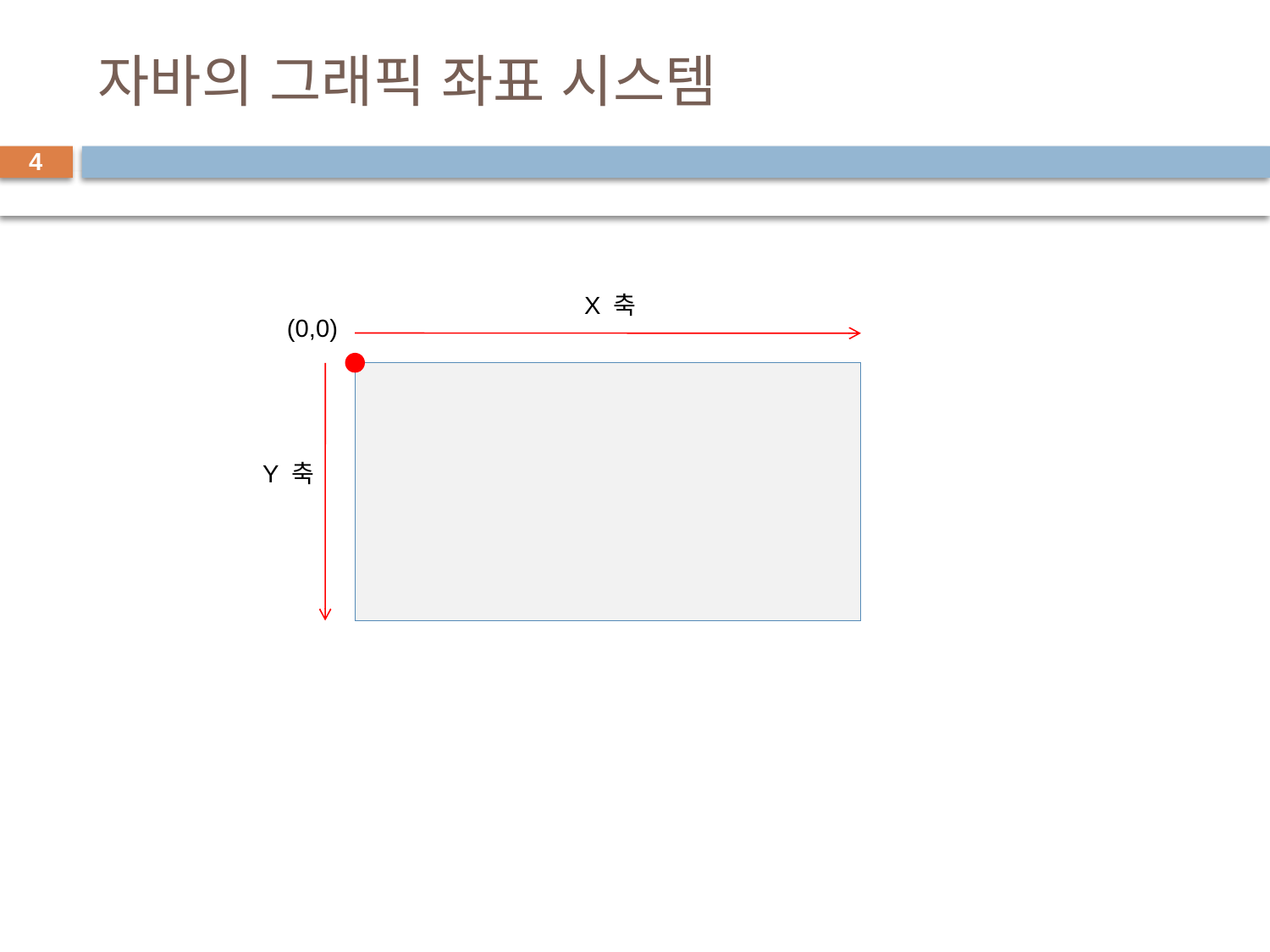

# 자바의 그래픽 좌표 시스템
4
X 축
(0,0)

Y 축